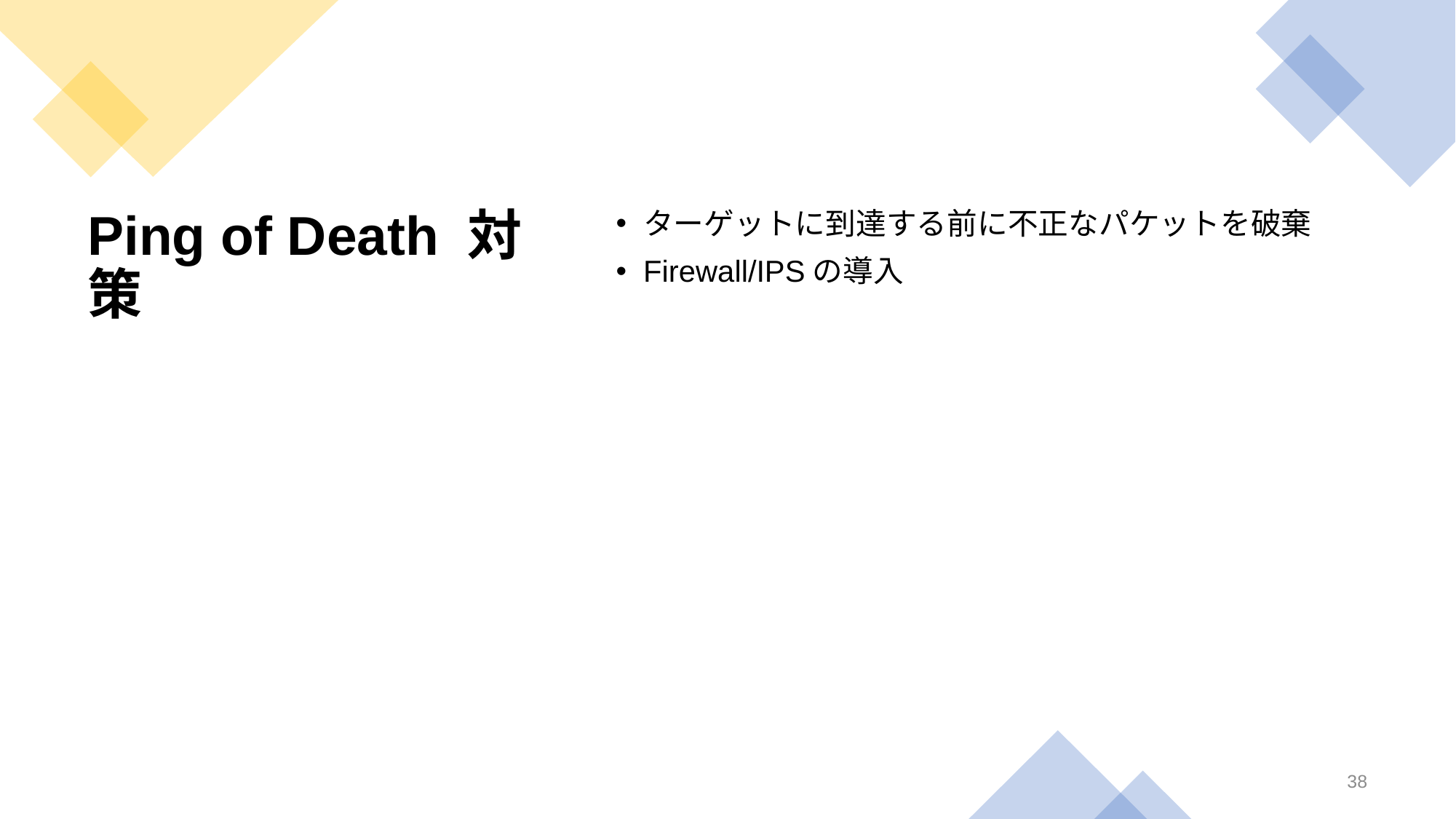

ターゲットに到達する前に不正なパケットを破棄
Firewall/IPSの導入

# Ping of Death 対策

38